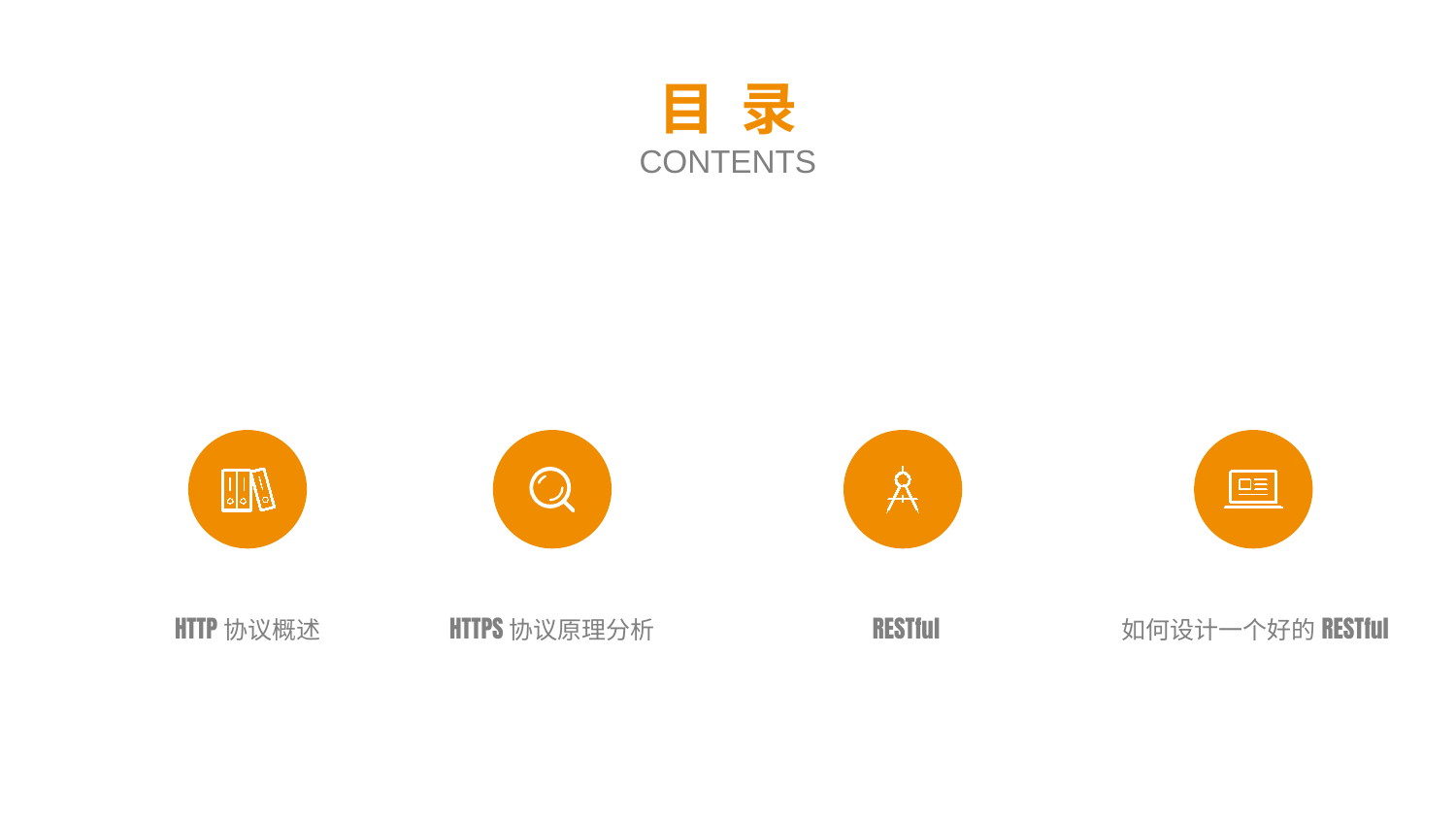

目  录
CONTENTS

HTTP协议概述
HTTPS协议原理分析
RESTful
如何设计一个好的RESTful